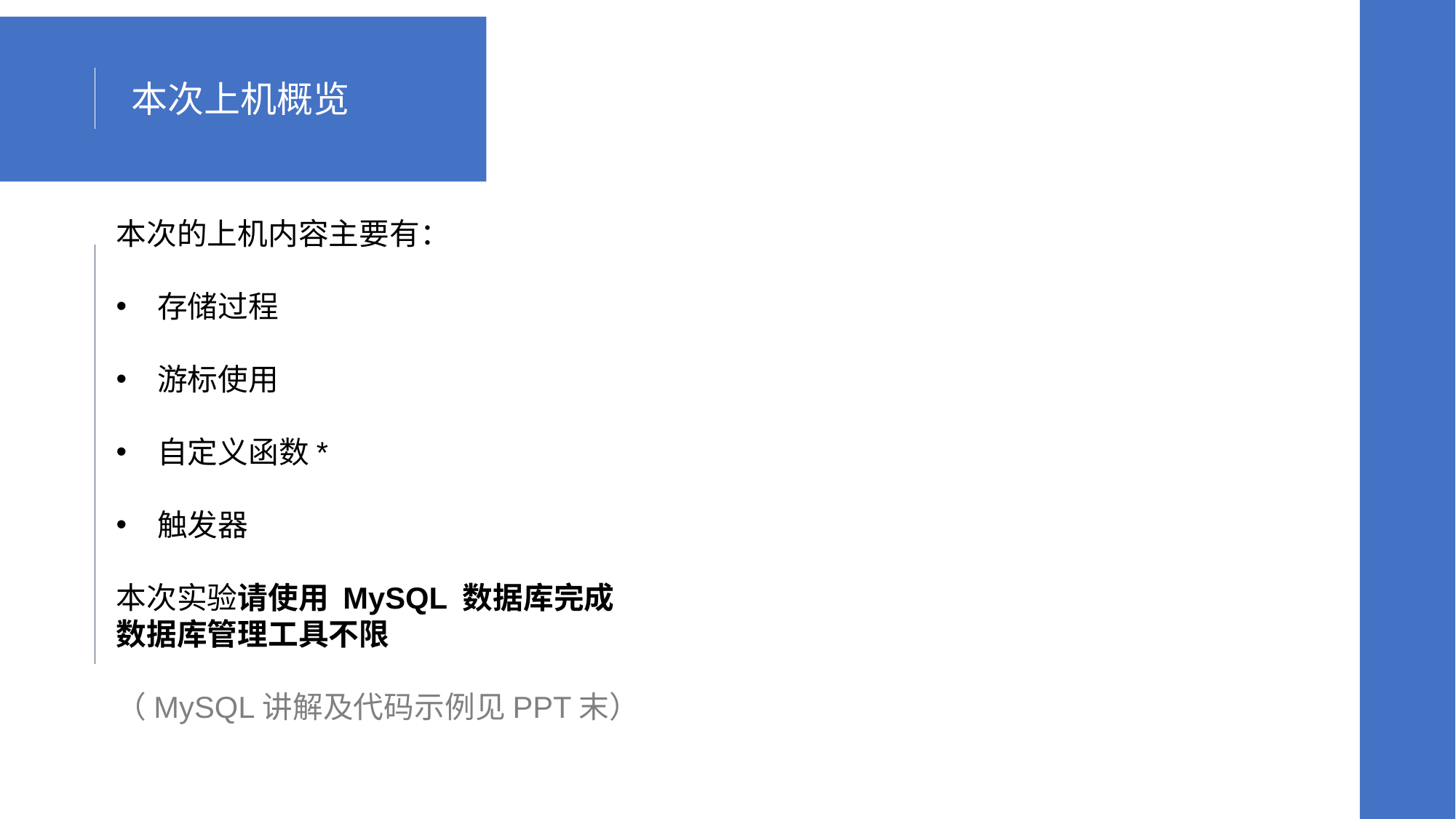

本次上机概览
本次的上机内容主要有：

存储过程

游标使用

自定义函数*

触发器

本次实验请使用 MySQL 数据库完成
数据库管理工具不限

（MySQL讲解及代码示例见PPT末）